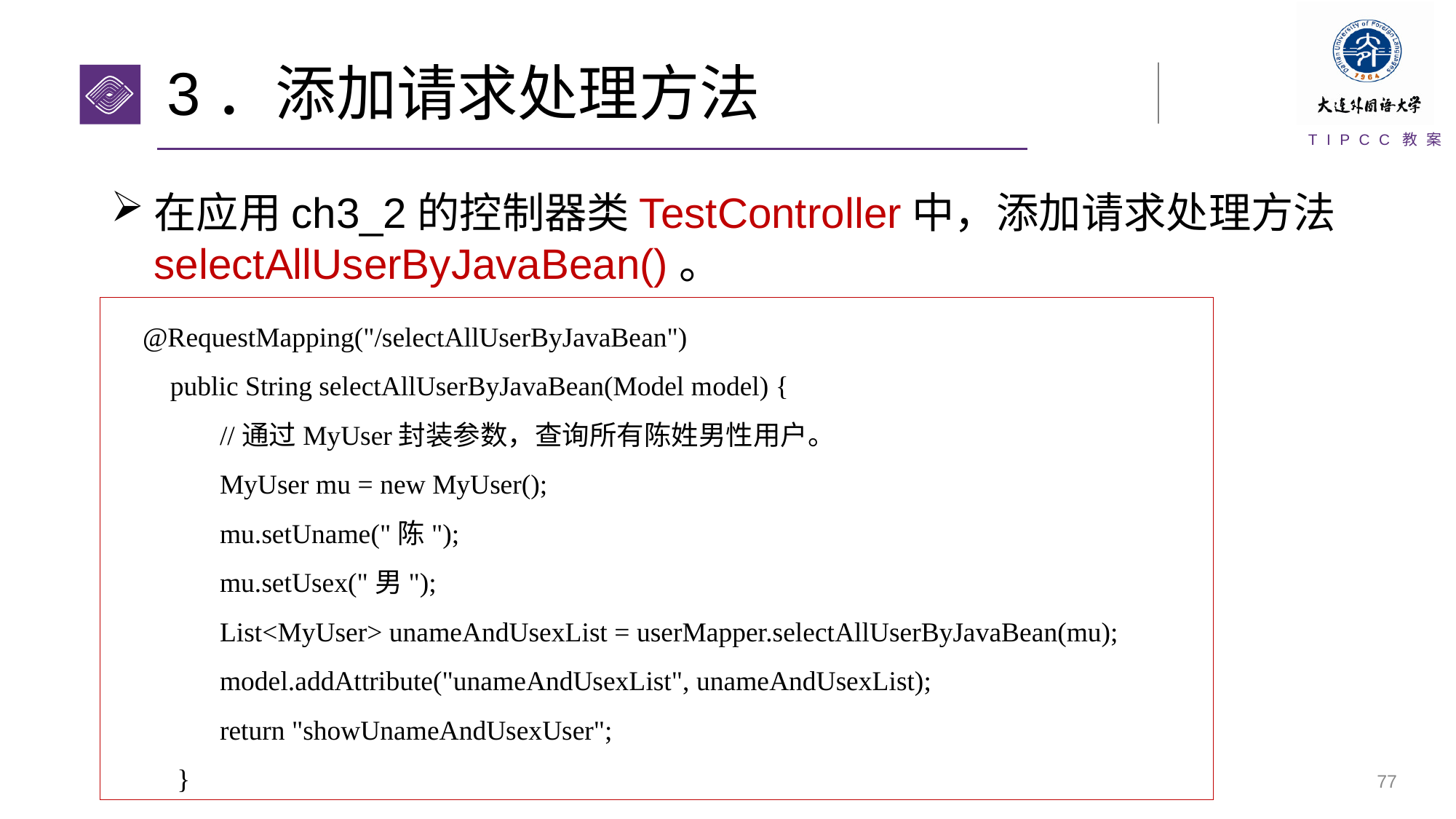

# 3．添加请求处理方法
在应用ch3_2的控制器类TestController中，添加请求处理方法selectAllUserByJavaBean()。
@RequestMapping("/selectAllUserByJavaBean")
    public String selectAllUserByJavaBean(Model model) {
	//通过MyUser封装参数，查询所有陈姓男性用户。
	MyUser mu = new MyUser();
	mu.setUname("陈");
	mu.setUsex("男");
	List<MyUser> unameAndUsexList = userMapper.selectAllUserByJavaBean(mu);
	model.addAttribute("unameAndUsexList", unameAndUsexList);
	return "showUnameAndUsexUser";
     }
77